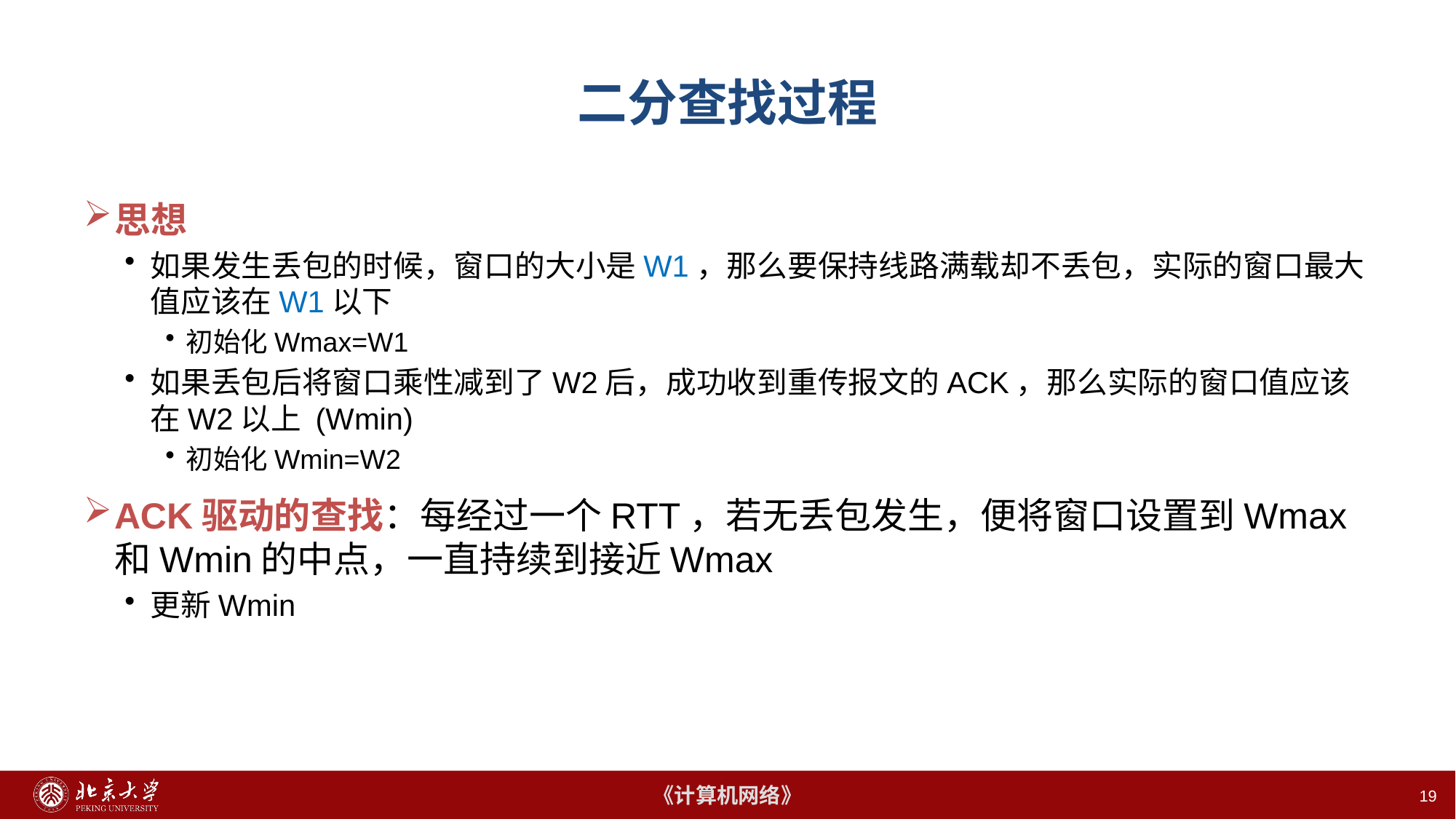

# 二分查找过程
思想
如果发生丢包的时候，窗口的大小是W1，那么要保持线路满载却不丢包，实际的窗口最大值应该在W1以下
初始化Wmax=W1
如果丢包后将窗口乘性减到了W2后，成功收到重传报文的ACK，那么实际的窗口值应该在W2以上 (Wmin)
初始化Wmin=W2
ACK驱动的查找：每经过一个RTT，若无丢包发生，便将窗口设置到Wmax和Wmin的中点，一直持续到接近Wmax
更新Wmin

19